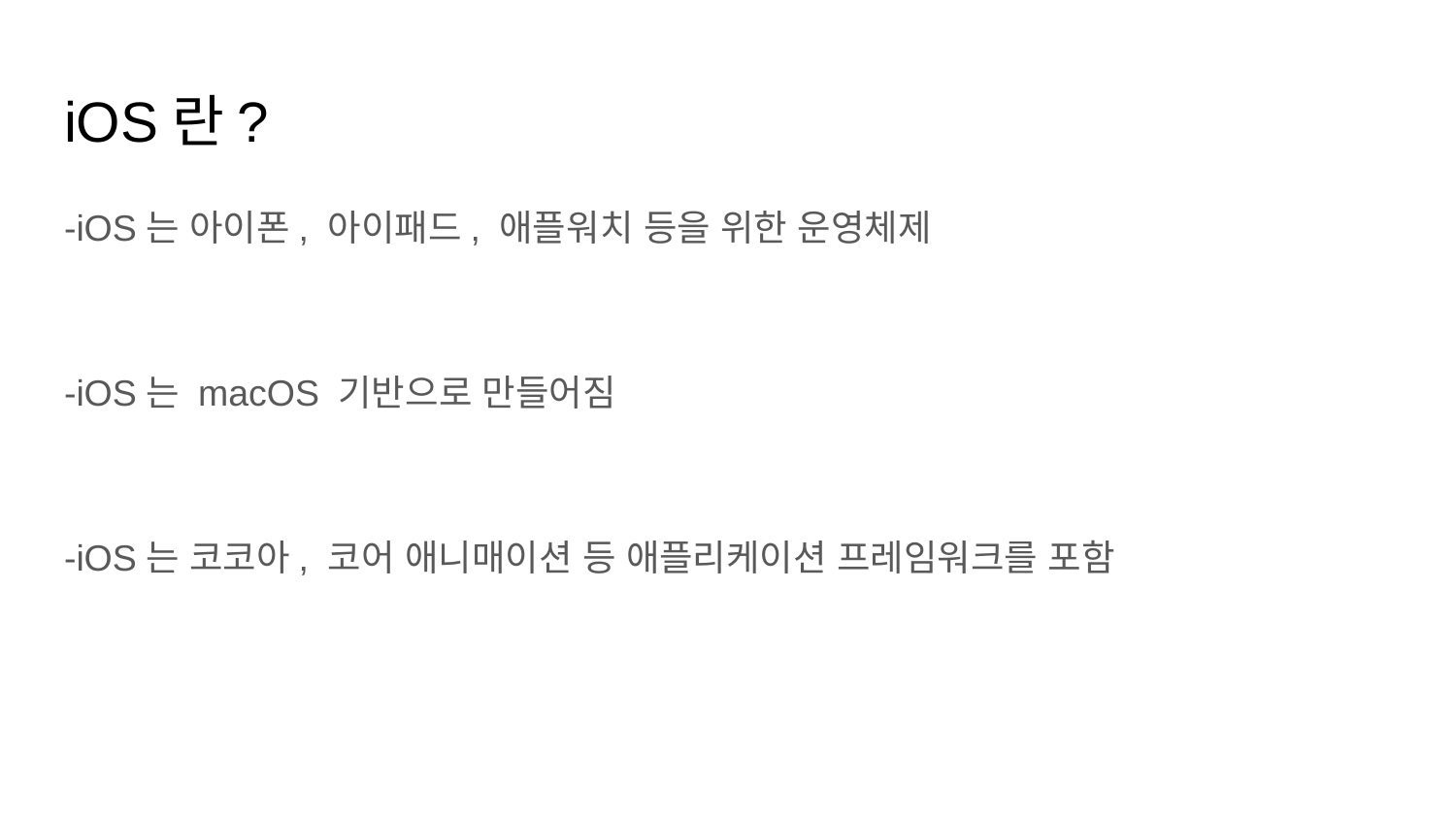

# iOS란?
-iOS는 아이폰, 아이패드, 애플워치 등을 위한 운영체제

-iOS는 macOS 기반으로 만들어짐

-iOS는 코코아, 코어 애니매이션 등 애플리케이션 프레임워크를 포함